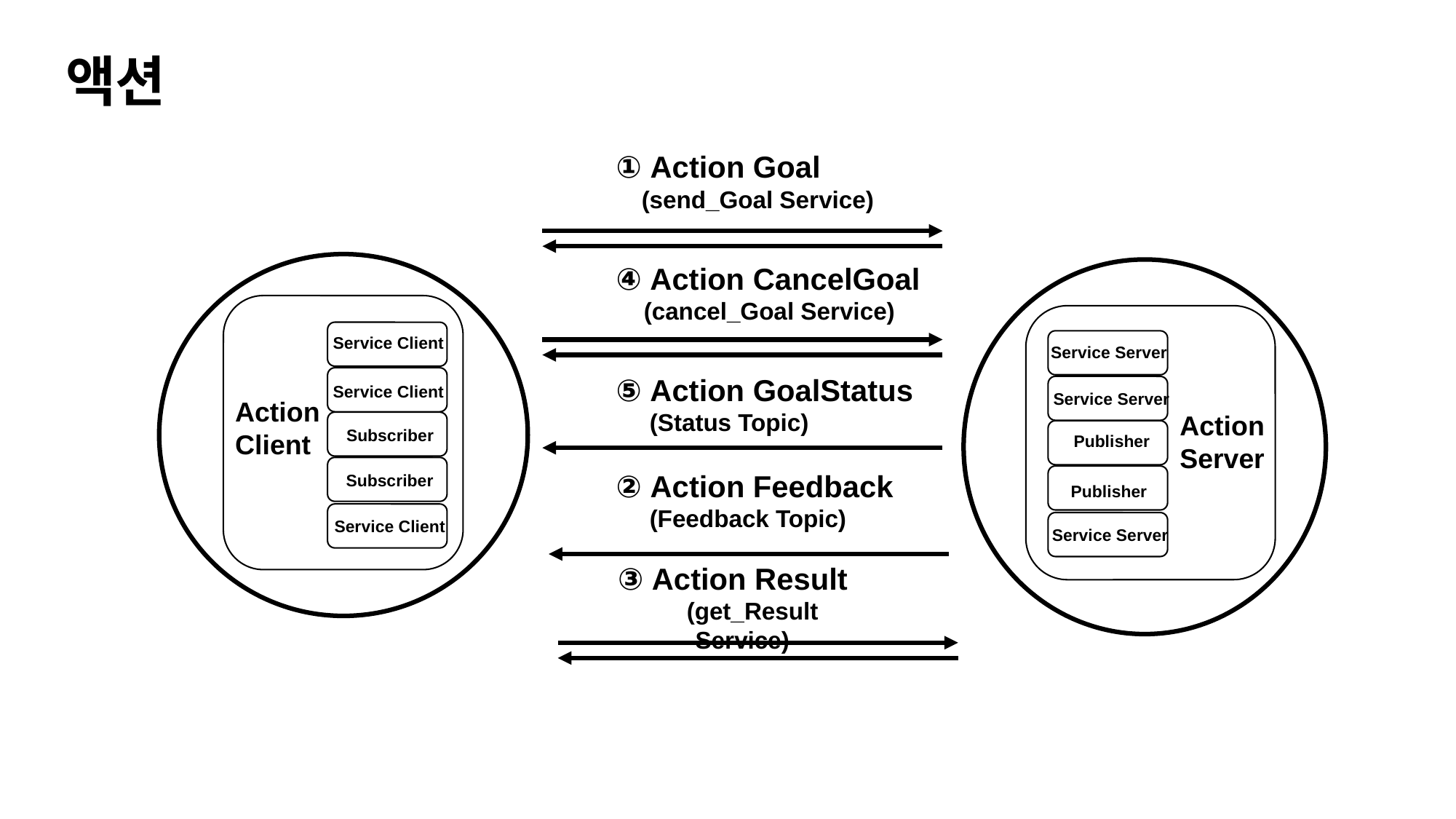

# 액션
① Action Goal
(send_Goal Service)
④ Action CancelGoal
(cancel_Goal Service)

Service Client

Service Server
⑤ Action GoalStatus
     (Status Topic)

Service Client

Service Server
Action
Client
Action
Server

Subscriber

Publisher

② Action Feedback
     (Feedback Topic)
Subscriber

Publisher

Service Client

Service Server
③ Action Result
   (get_Result Service)